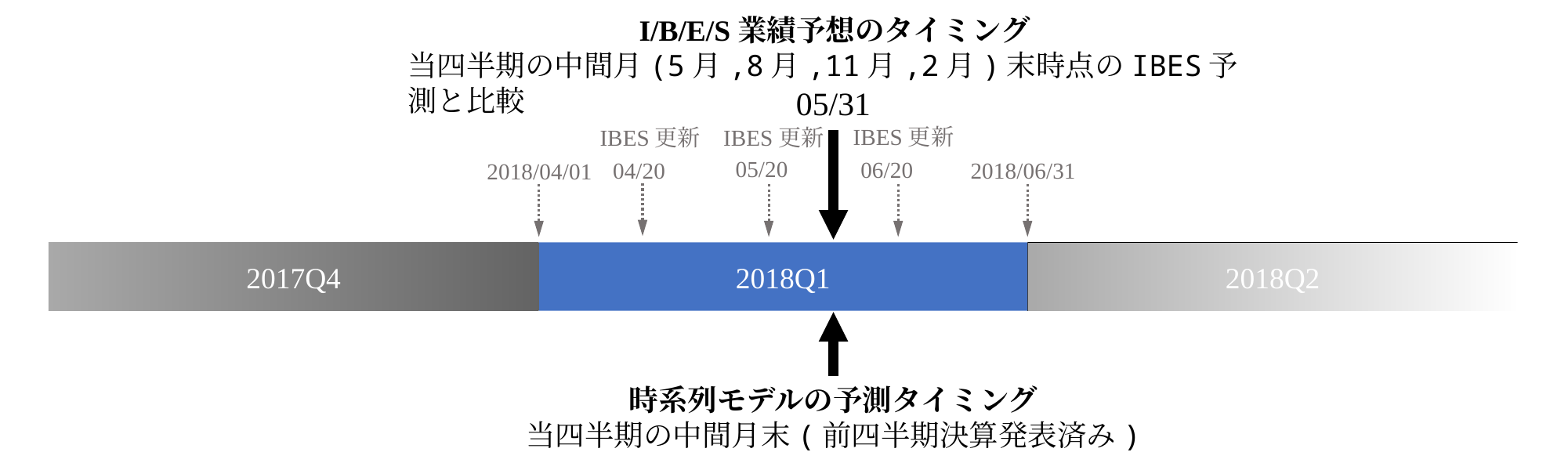

I/B/E/S業績予想のタイミング
当四半期の中間月(5月,8月,11月,2月)末時点のIBES予測と比較
05/31
IBES更新
IBES更新
IBES更新
05/20

06/20

04/20

2018/06/31

2018/04/01

2017Q4
2018Q1
2018Q2
時系列モデルの予測タイミング
当四半期の中間月末(前四半期決算発表済み)